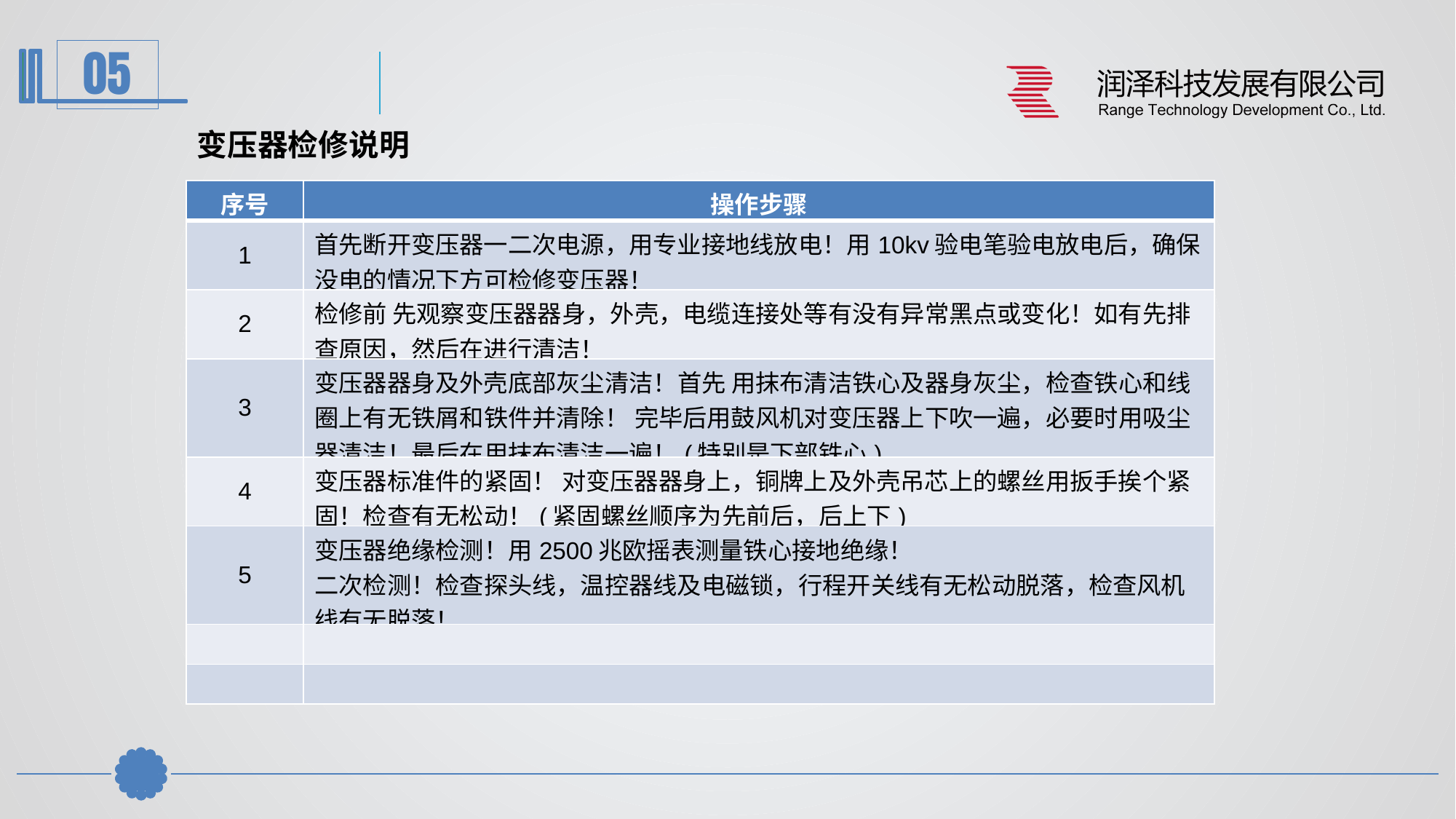

变压器检修说明
| 序号 | 操作步骤 |
| --- | --- |
| 1 | 首先断开变压器一二次电源，用专业接地线放电！用10kv验电笔验电放电后，确保没电的情况下方可检修变压器！ |
| 2 | 检修前 先观察变压器器身，外壳，电缆连接处等有没有异常黑点或变化！如有先排查原因，然后在进行清洁！ |
| 3 | 变压器器身及外壳底部灰尘清洁！首先 用抹布清洁铁心及器身灰尘，检查铁心和线圈上有无铁屑和铁件并清除！ 完毕后用鼓风机对变压器上下吹一遍，必要时用吸尘器清洁！最后在用抹布清洁一遍！(特别是下部铁心) |
| 4 | 变压器标准件的紧固！ 对变压器器身上，铜牌上及外壳吊芯上的螺丝用扳手挨个紧固！检查有无松动！(紧固螺丝顺序为先前后，后上下) |
| 5 | 变压器绝缘检测！用2500兆欧摇表测量铁心接地绝缘！ 二次检测！检查探头线，温控器线及电磁锁，行程开关线有无松动脱落，检查风机线有无脱落！ |
|  |  |
|  |  |
10